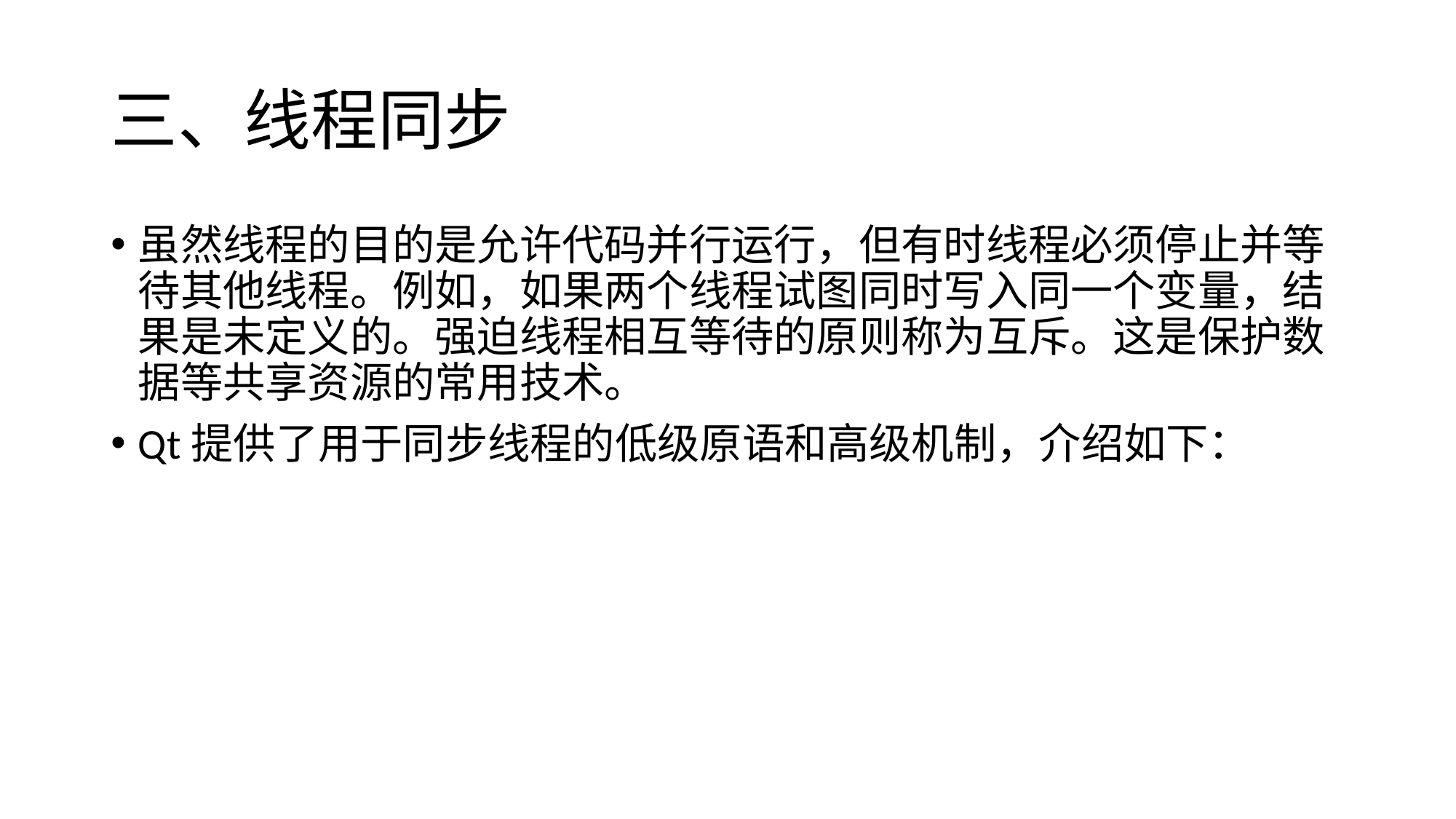

# 三、线程同步
虽然线程的目的是允许代码并行运行，但有时线程必须停止并等待其他线程。例如，如果两个线程试图同时写入同一个变量，结果是未定义的。强迫线程相互等待的原则称为互斥。这是保护数据等共享资源的常用技术。
Qt提供了用于同步线程的低级原语和高级机制，介绍如下：